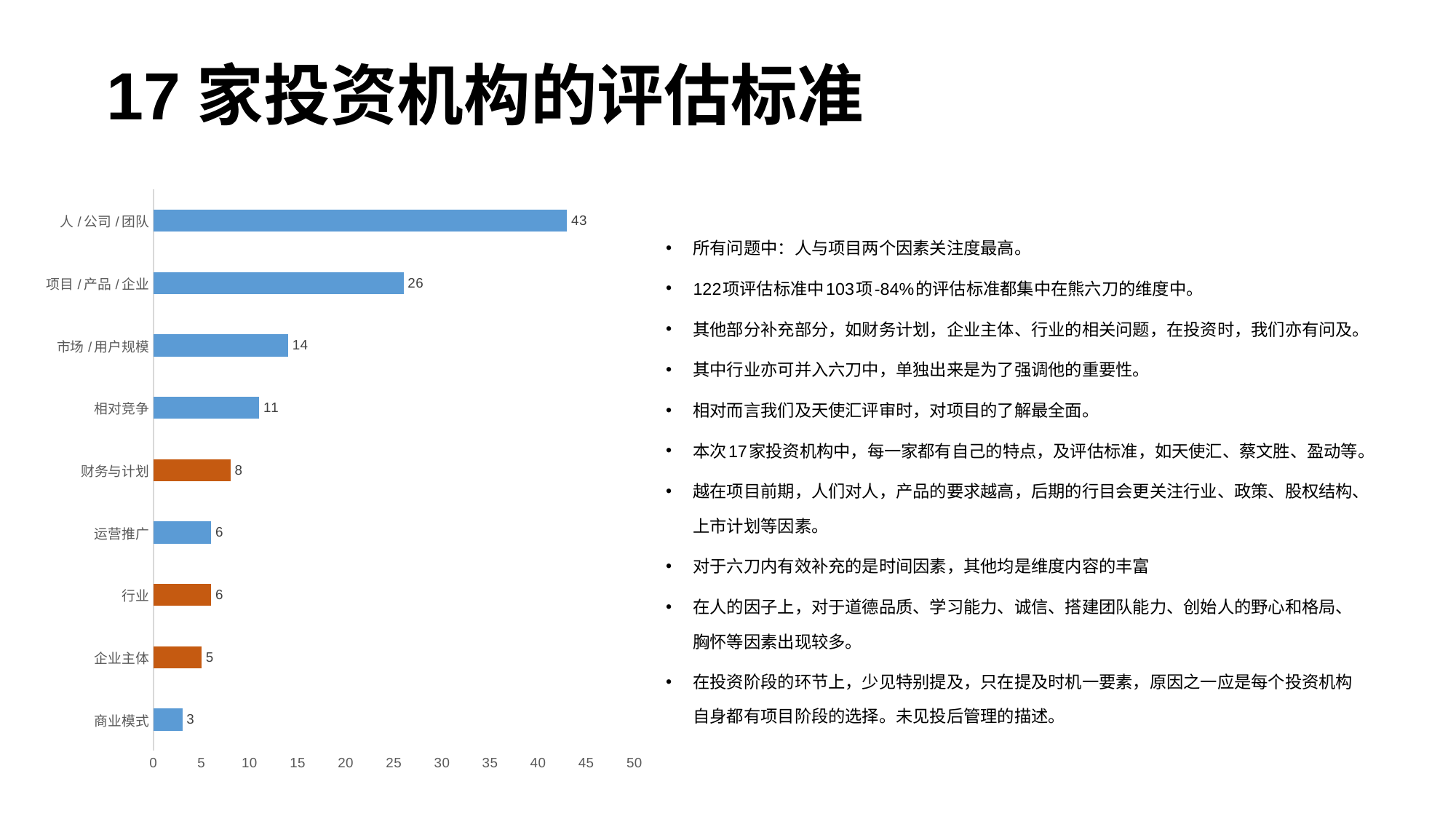

# 17家投资机构的评估标准

### Chart

| Category |  |
|---|---|
| 商业模式 | 3.0 |
| 企业主体 | 5.0 |
| 行业 | 6.0 |
| 运营推广 | 6.0 |
| 财务与计划 | 8.0 |
| 相对竞争 | 11.0 |
| 市场/用户规模 | 14.0 |
| 项目/产品/企业 | 26.0 |
| 人/公司/团队 | 43.0 |
所有问题中：人与项目两个因素关注度最高。
122项评估标准中103项-84%的评估标准都集中在熊六刀的维度中。
其他部分补充部分，如财务计划，企业主体、行业的相关问题，在投资时，我们亦有问及。
其中行业亦可并入六刀中，单独出来是为了强调他的重要性。
相对而言我们及天使汇评审时，对项目的了解最全面。
本次17家投资机构中，每一家都有自己的特点，及评估标准，如天使汇、蔡文胜、盈动等。
越在项目前期，人们对人，产品的要求越高，后期的行目会更关注行业、政策、股权结构、上市计划等因素。
对于六刀内有效补充的是时间因素，其他均是维度内容的丰富
在人的因子上，对于道德品质、学习能力、诚信、搭建团队能力、创始人的野心和格局、胸怀等因素出现较多。
在投资阶段的环节上，少见特别提及，只在提及时机一要素，原因之一应是每个投资机构自身都有项目阶段的选择。未见投后管理的描述。